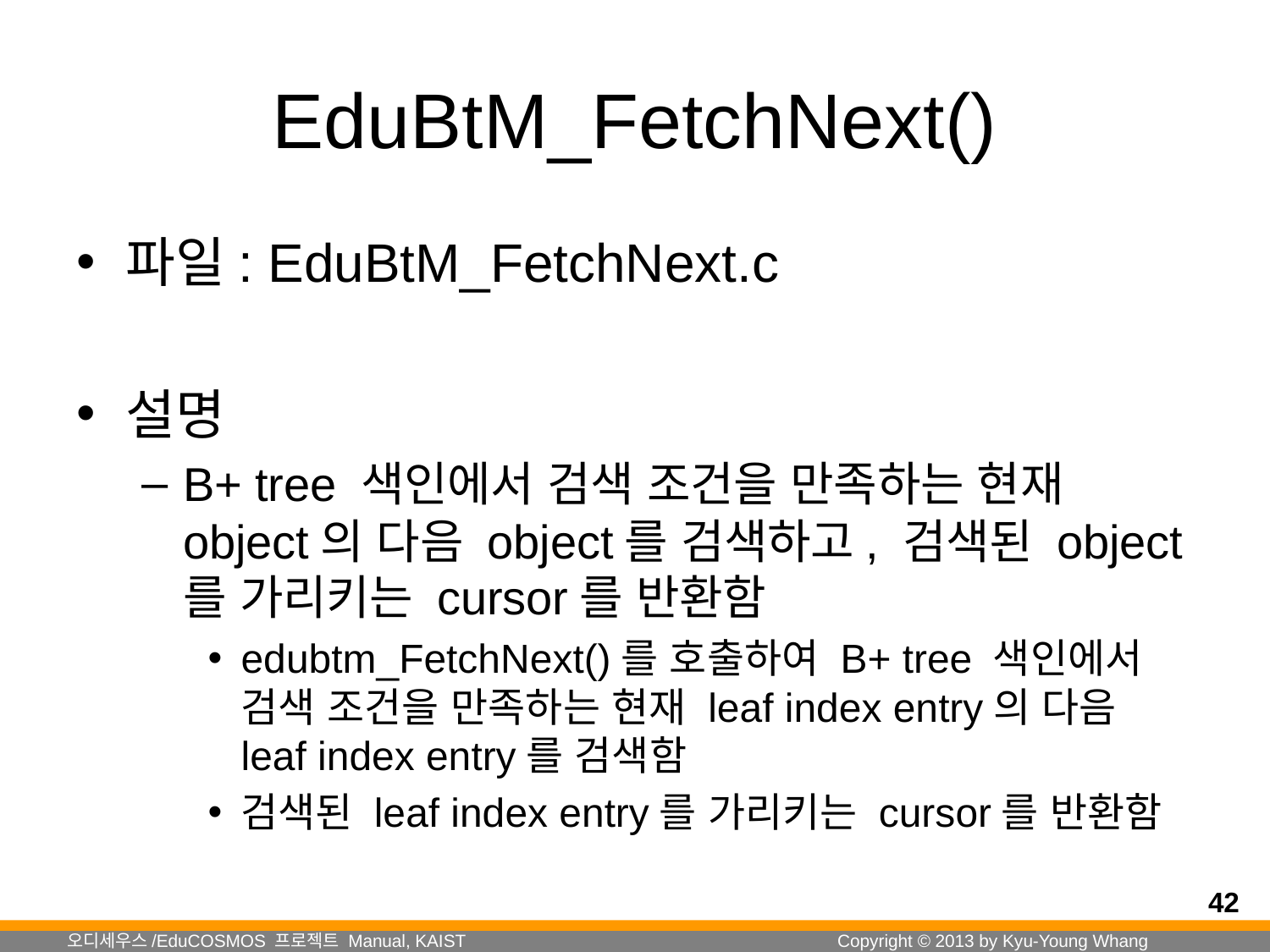

# EduBtM_FetchNext()
파일: EduBtM_FetchNext.c

설명
B+ tree 색인에서 검색 조건을 만족하는 현재 object의 다음 object를 검색하고, 검색된 object를 가리키는 cursor를 반환함
edubtm_FetchNext()를 호출하여 B+ tree 색인에서 검색 조건을 만족하는 현재 leaf index entry의 다음 leaf index entry를 검색함
검색된 leaf index entry를 가리키는 cursor를 반환함